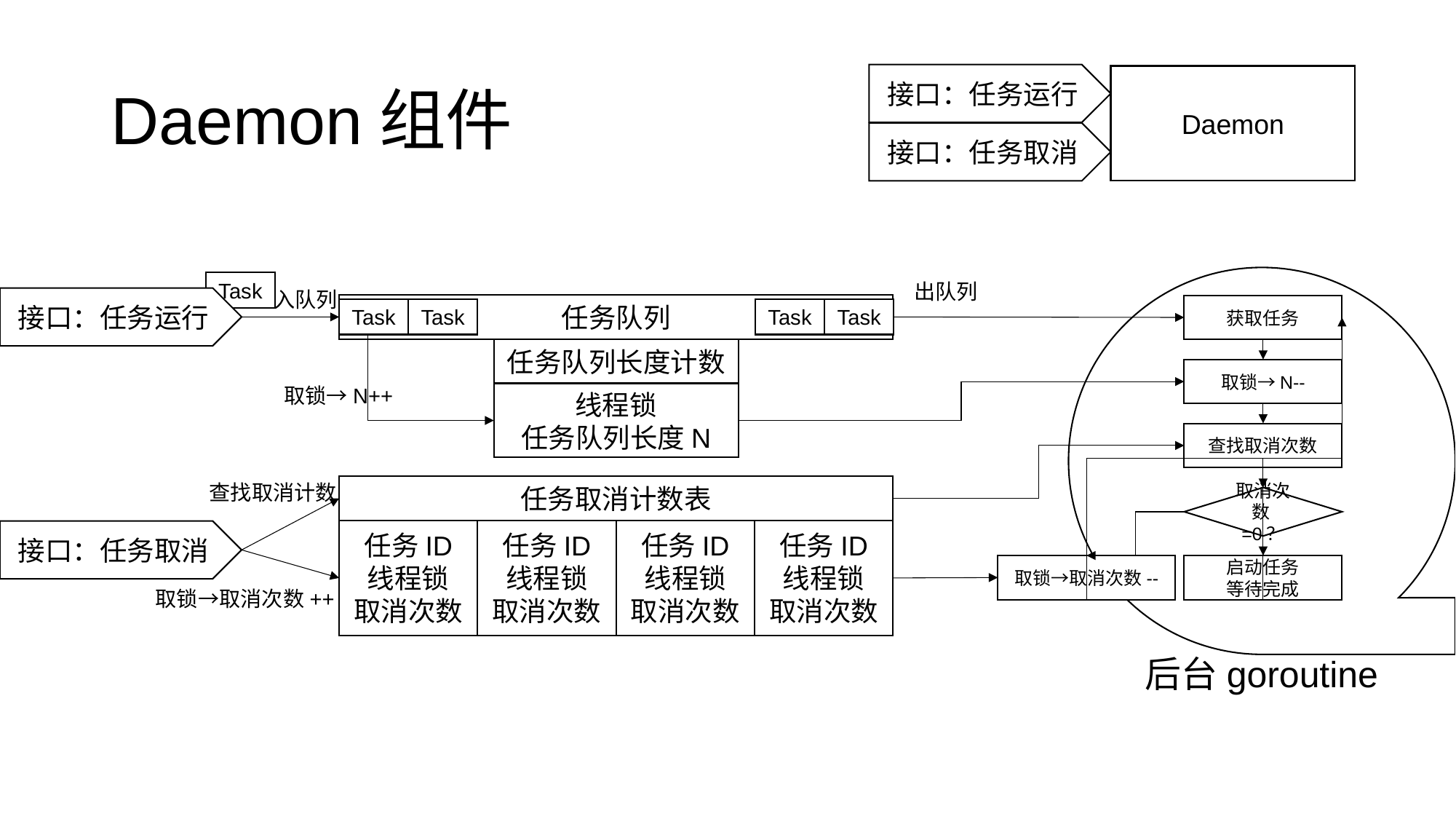

# Daemon组件
接口：任务运行
Daemon
接口：任务取消

获取任务
取锁→N--
查找取消次数
取消次数=0？
取锁→取消次数--
启动任务
等待完成
后台goroutine
Task
出队列
入队列
接口：任务运行
任务队列
Task
Task
Task
Task
任务队列长度计数
线程锁
任务队列长度N
取锁→N++
查找取消计数
任务取消计数表
任务ID
线程锁
取消次数
任务ID
线程锁
取消次数
任务ID
线程锁
取消次数
任务ID
线程锁
取消次数
接口：任务取消
否
取锁→取消次数++
是